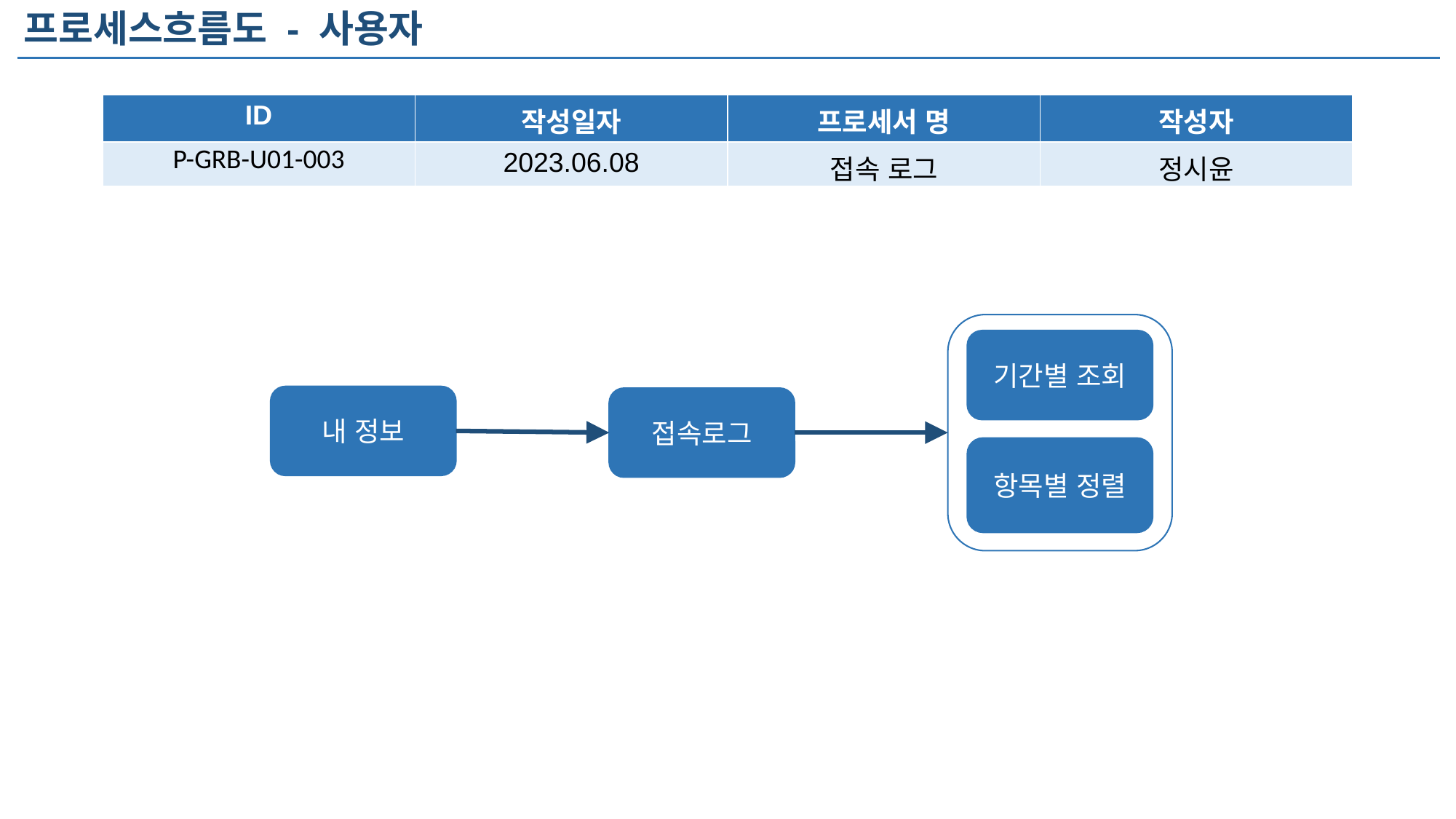

프로세스흐름도 - 사용자
| ID | 작성일자 | 프로세서 명 | 작성자 |
| --- | --- | --- | --- |
| P-GRB-U01-003 | 2023.06.08 | 접속 로그 | 정시윤 |

기간별 조회
내 정보
접속로그
항목별 정렬